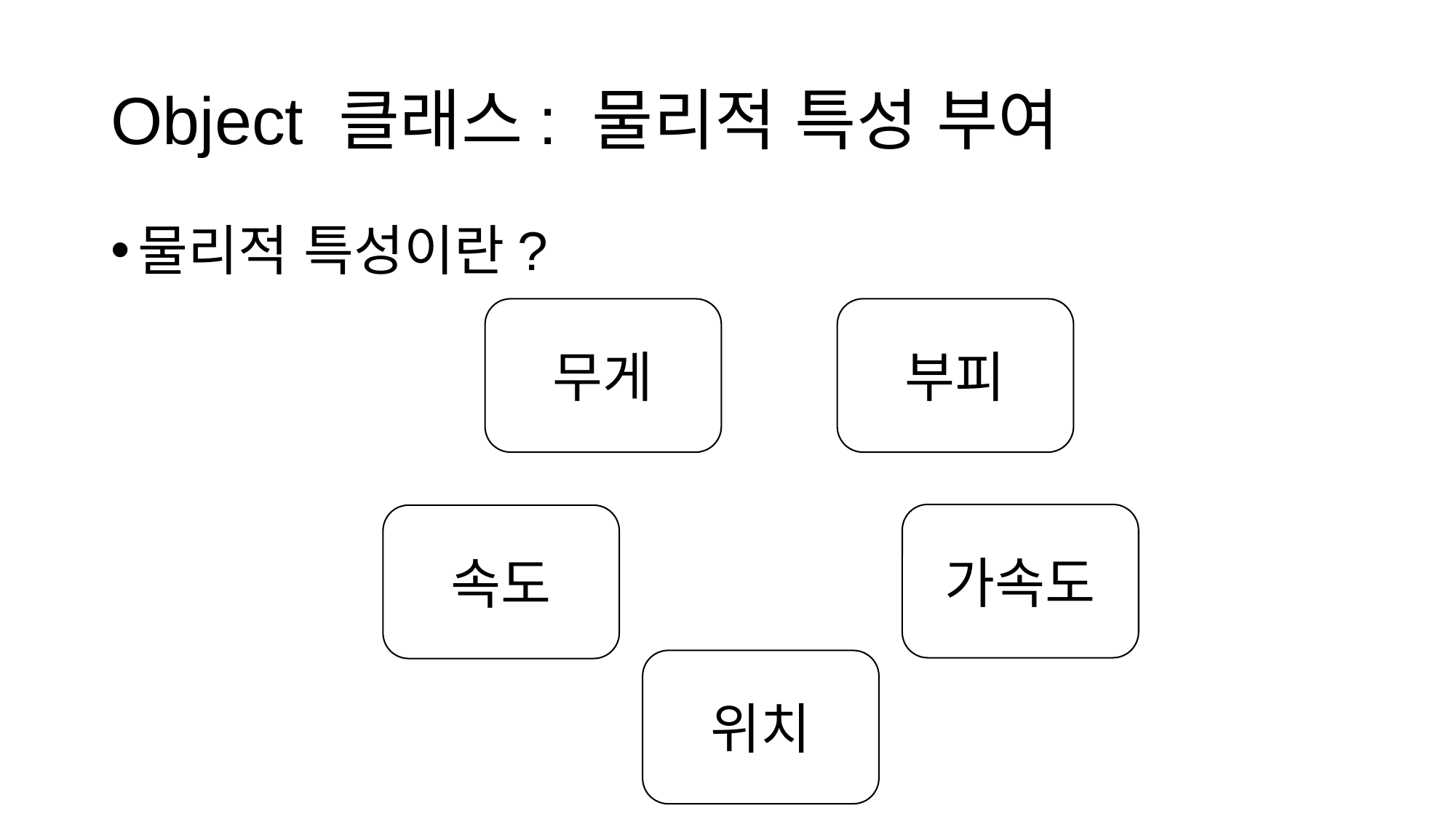

# Object 클래스: 물리적 특성 부여
물리적 특성이란?
무게
부피
가속도
속도
위치